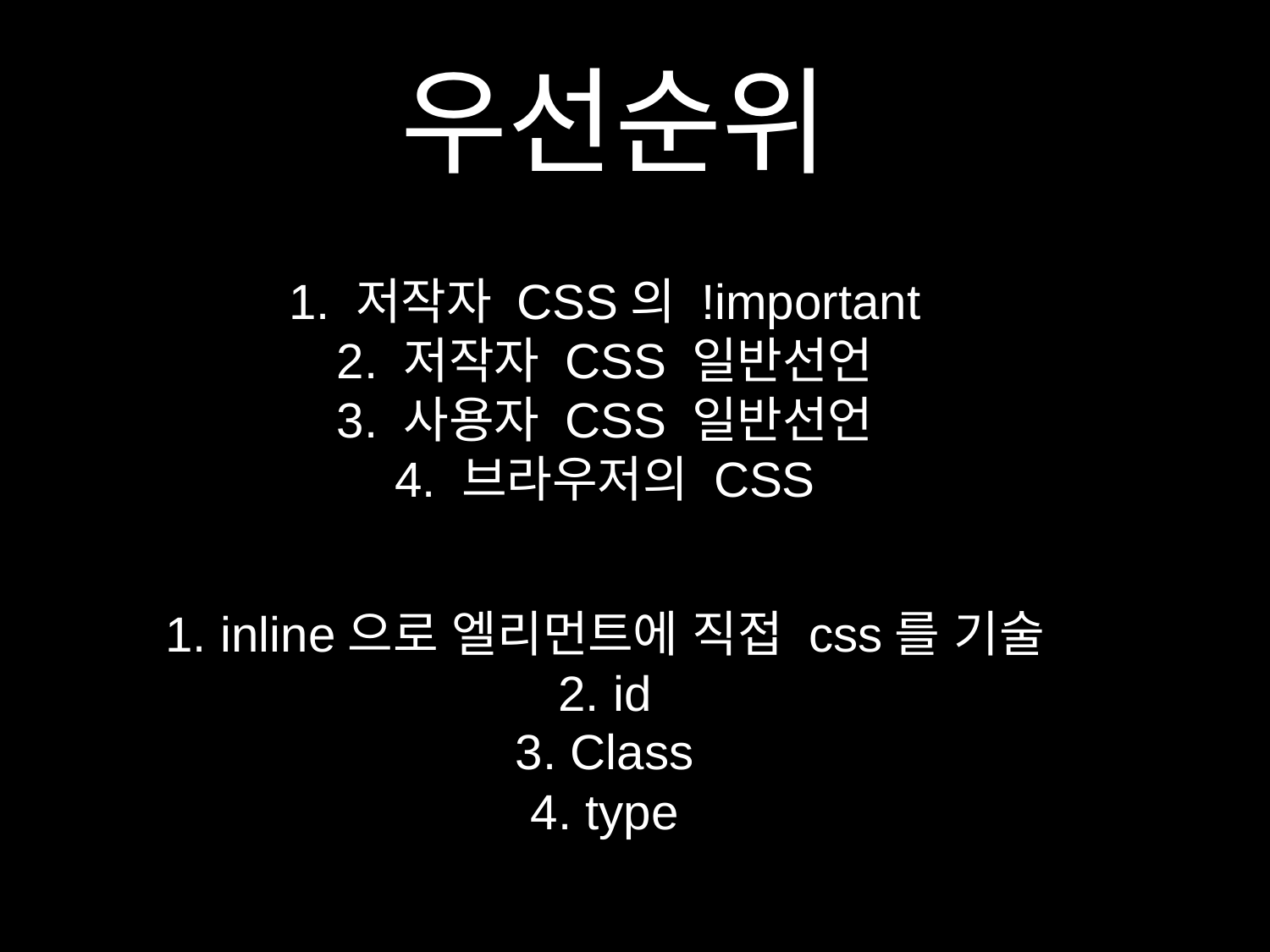

우선순위
1. 저작자 CSS의 !important
2. 저작자 CSS 일반선언
3. 사용자 CSS 일반선언
4. 브라우저의 CSS

1. inline으로 엘리먼트에 직접 css를 기술
2. id
3. Class
4. type